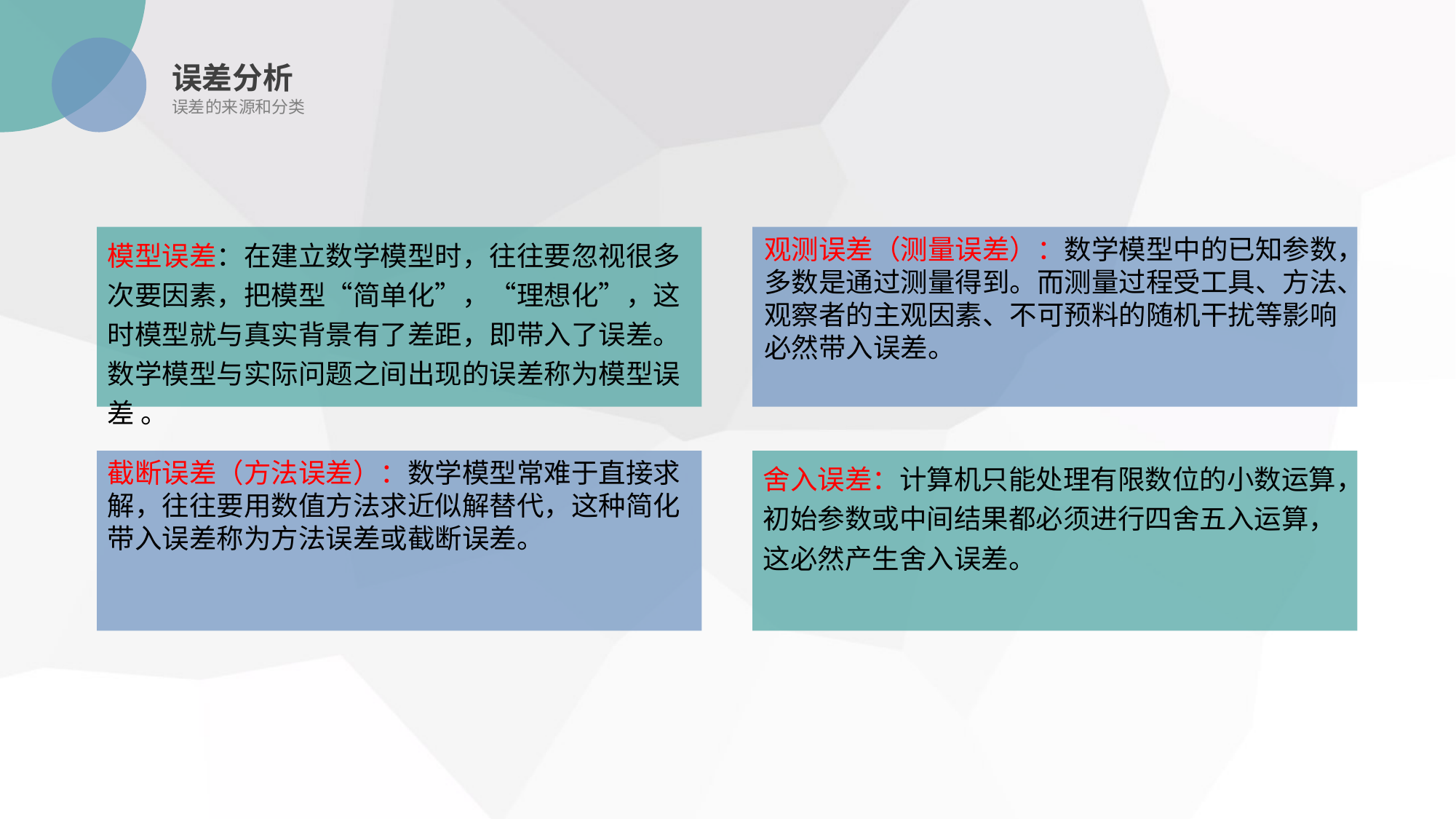

误差分析
误差的来源和分类
模型误差：在建立数学模型时，往往要忽视很多次要因素，把模型“简单化”，“理想化”，这时模型就与真实背景有了差距，即带入了误差。数学模型与实际问题之间出现的误差称为模型误差 。
观测误差（测量误差）：数学模型中的已知参数，多数是通过测量得到。而测量过程受工具、方法、观察者的主观因素、不可预料的随机干扰等影响必然带入误差。

截断误差（方法误差）：数学模型常难于直接求解，往往要用数值方法求近似解替代，这种简化带入误差称为方法误差或截断误差。

舍入误差：计算机只能处理有限数位的小数运算，初始参数或中间结果都必须进行四舍五入运算，这必然产生舍入误差。